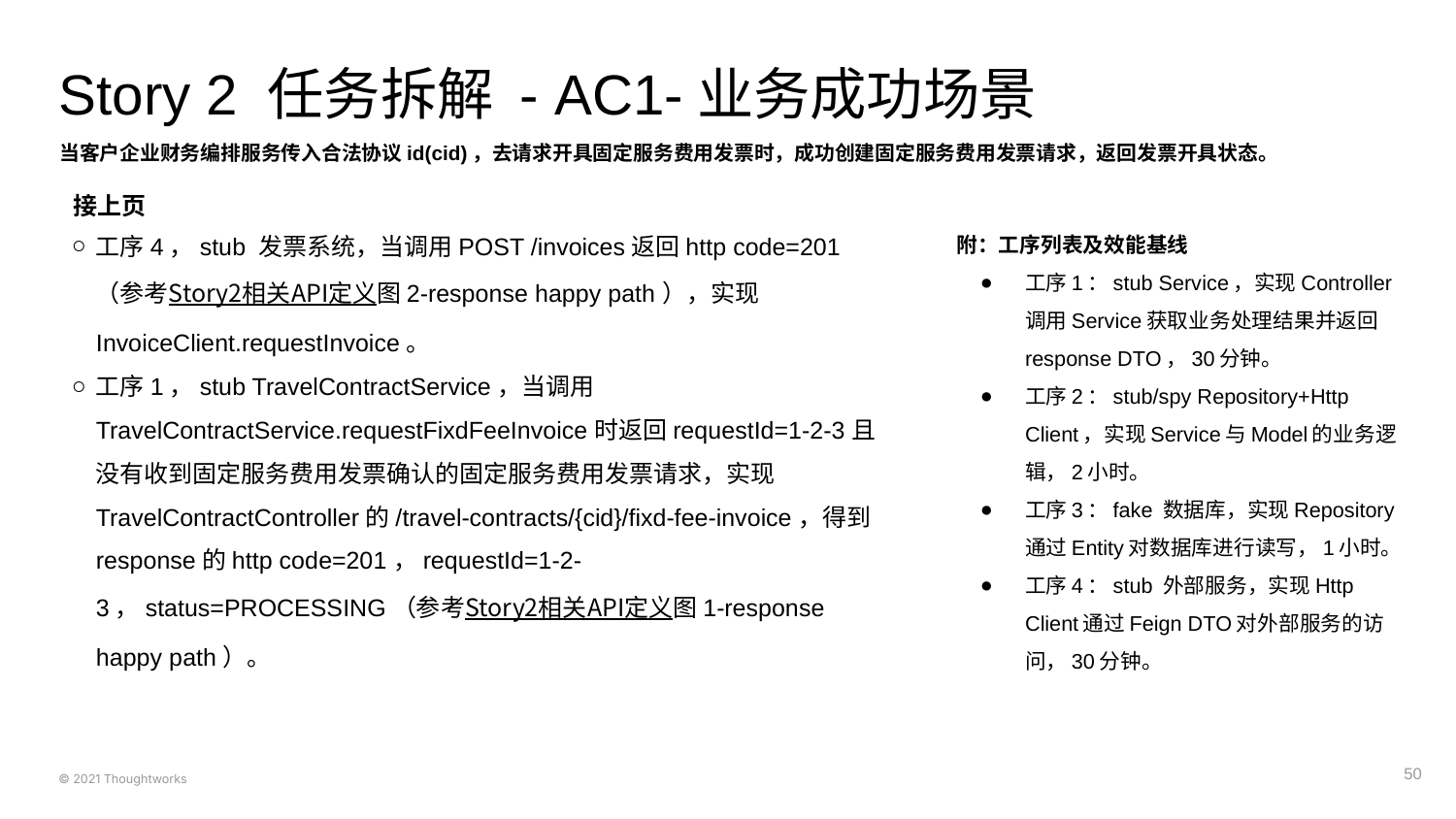

# Story 2 任务拆解 - AC1-业务成功场景
当客户企业财务编排服务传入合法协议id(cid)，去请求开具固定服务费用发票时，成功创建固定服务费用发票请求，返回发票开具状态。

接上页
附：工序列表及效能基线
工序1：stub Service，实现Controller调用Service获取业务处理结果并返回response DTO，30分钟。
工序2：stub/spy Repository+Http Client，实现Service与Model的业务逻辑，2小时。
工序3：fake 数据库，实现Repository通过Entity对数据库进行读写，1小时。
工序4：stub 外部服务，实现Http Client通过Feign DTO对外部服务的访问，30分钟。
工序4，stub 发票系统，当调用POST /invoices返回http code=201（参考Story2相关API定义图2-response happy path），实现InvoiceClient.requestInvoice。
工序1，stub TravelContractService，当调用TravelContractService.requestFixdFeeInvoice时返回requestId=1-2-3且没有收到固定服务费用发票确认的固定服务费用发票请求，实现TravelContractController的/travel-contracts/{cid}/fixd-fee-invoice，得到response的http code=201，requestId=1-2-3，status=PROCESSING（参考Story2相关API定义图1-response happy path）。
50